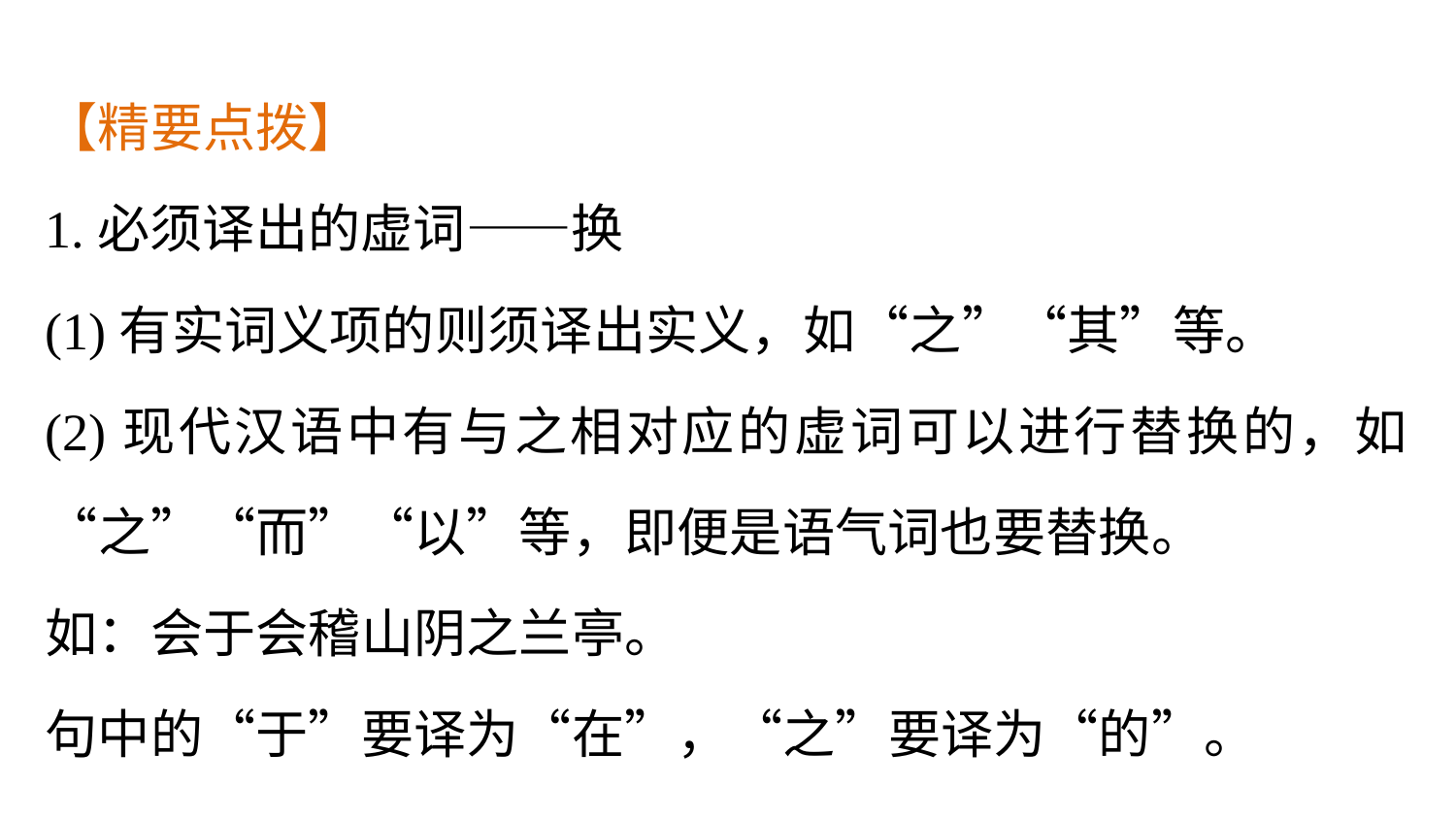

【精要点拨】
1.必须译出的虚词——换
(1)有实词义项的则须译出实义，如“之”“其”等。
(2)现代汉语中有与之相对应的虚词可以进行替换的，如“之”“而”“以”等，即便是语气词也要替换。
如：会于会稽山阴之兰亭。
句中的“于”要译为“在”，“之”要译为“的”。